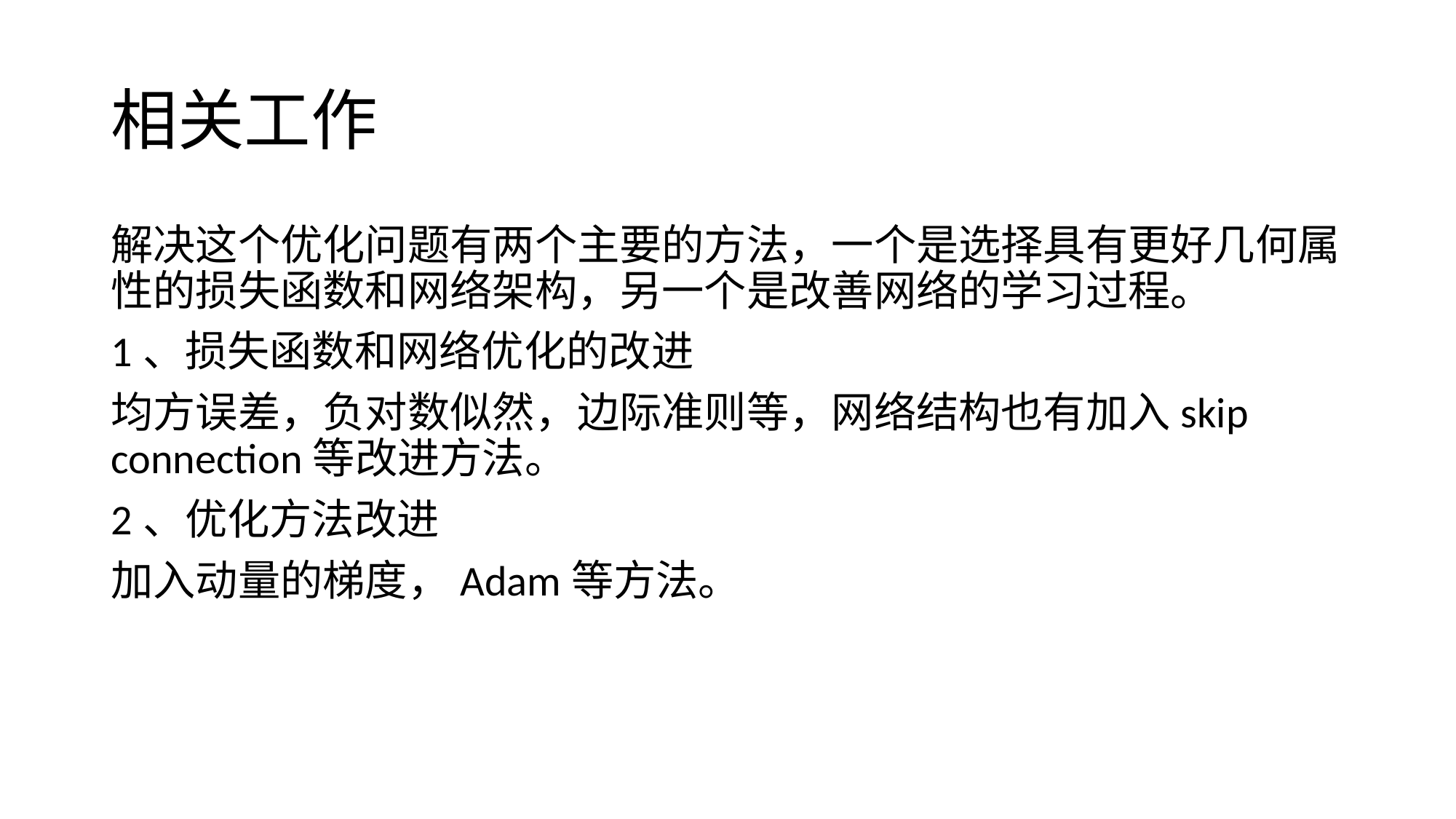

# 相关工作
解决这个优化问题有两个主要的方法，一个是选择具有更好几何属性的损失函数和网络架构，另一个是改善网络的学习过程。
1、损失函数和网络优化的改进
均方误差，负对数似然，边际准则等，网络结构也有加入skip connection等改进方法。
2、优化方法改进
加入动量的梯度，Adam等方法。